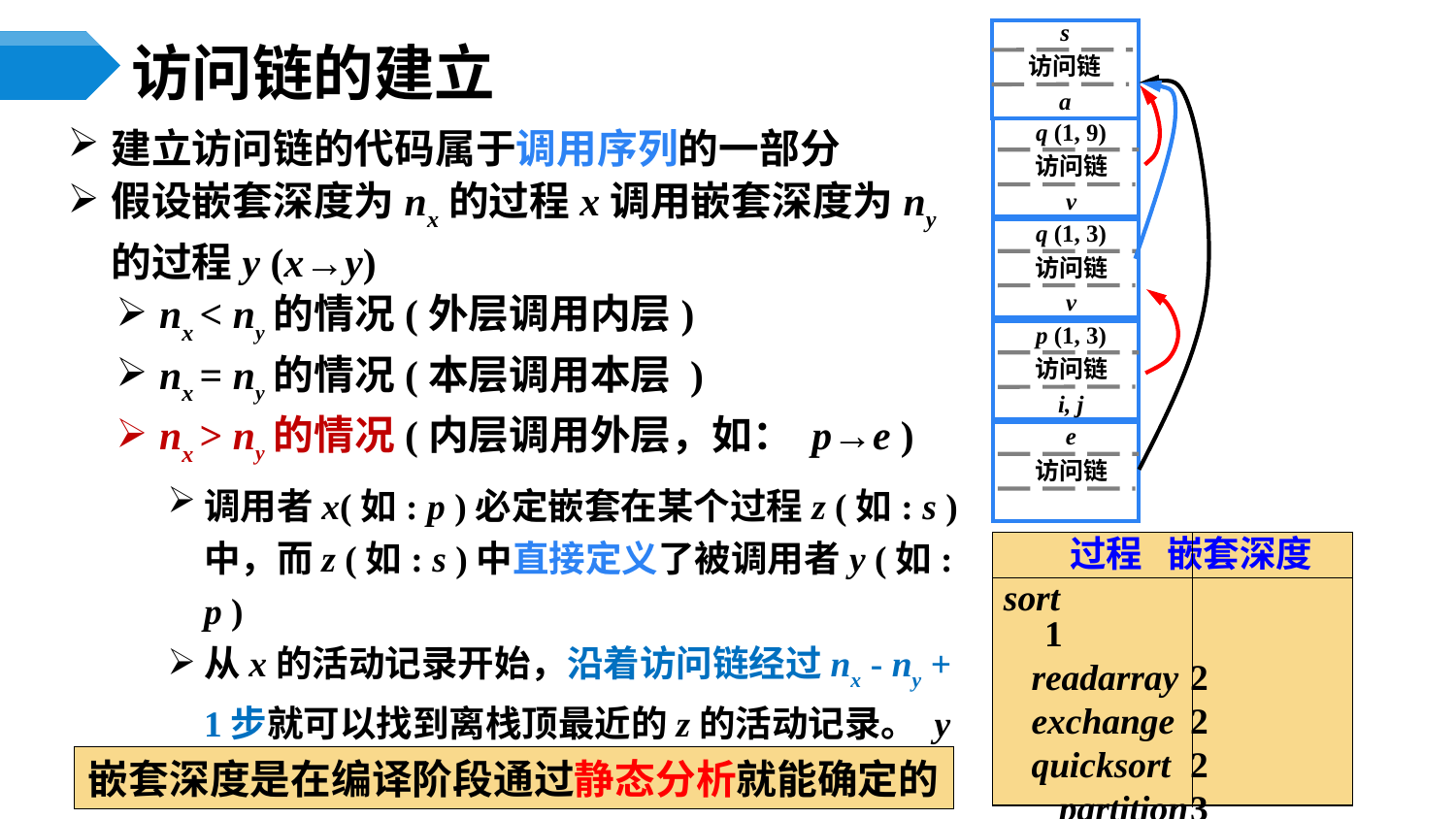

s

访问链

a

# 访问链的建立

建立访问链的代码属于调用序列的一部分
假设嵌套深度为nx的过程x调用嵌套深度为ny的过程y (x→y)
nx < ny的情况(外层调用内层)
nx = ny的情况(本层调用本层 )
nx > ny的情况(内层调用外层，如： p→e )
调用者x(如: p )必定嵌套在某个过程z (如: s )中，而z (如: s )中直接定义了被调用者y (如: p )
从x的活动记录开始，沿着访问链经过nx - ny + 1步就可以找到离栈顶最近的z的活动记录。 y的访问链必须指向z的这个活动记录

q (1, 9)

访问链

v

q (1, 3)

访问链

v

p (1, 3)

访问链

i, j

e

访问链

	  过程   嵌套深度
sort		1
   readarray	2
   exchange	2
   quicksort	2
      partition	3
嵌套深度是在编译阶段通过静态分析就能确定的